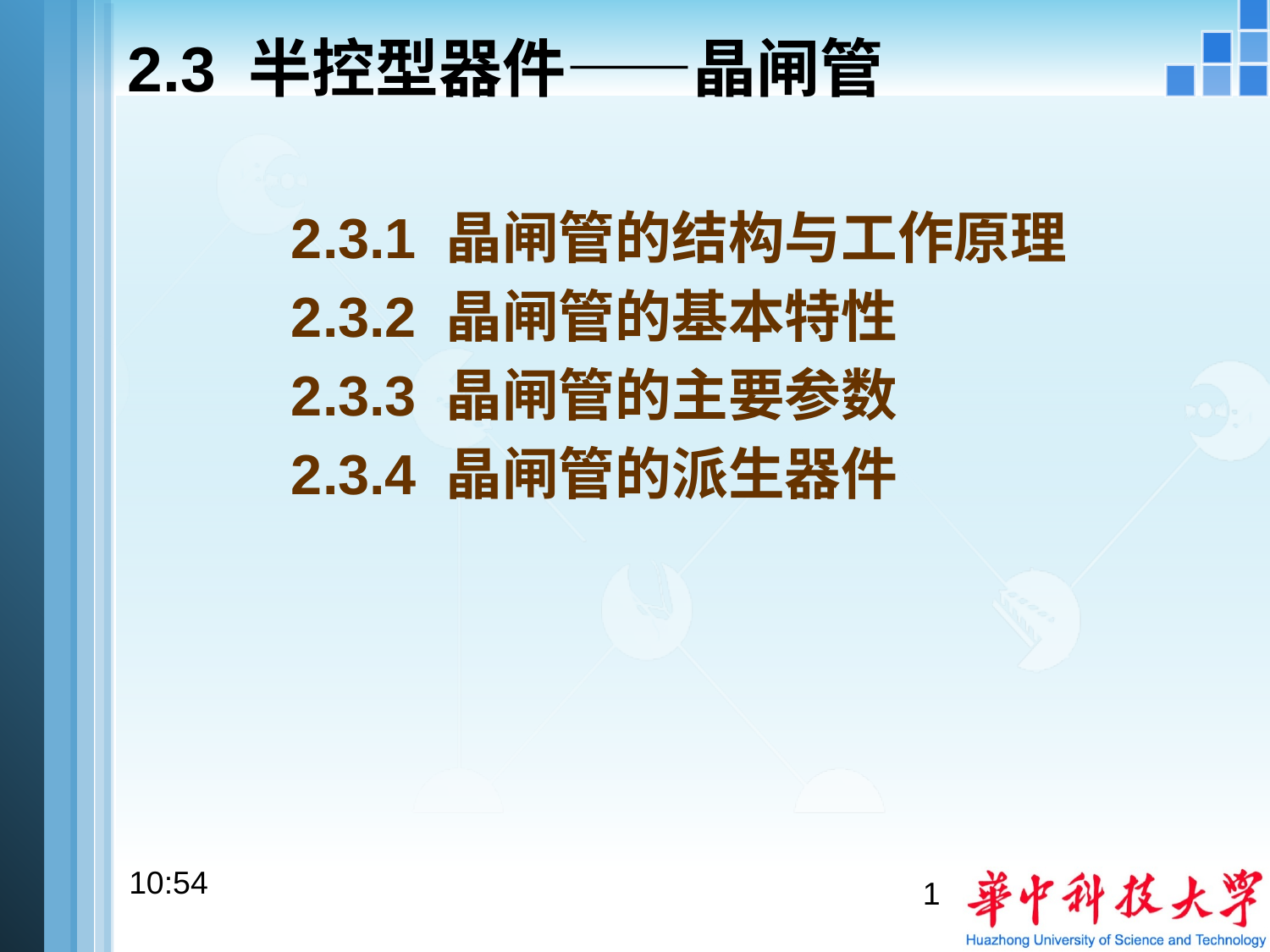

# 2.3 半控型器件——晶闸管

         2.3.1 晶闸管的结构与工作原理
         2.3.2 晶闸管的基本特性
         2.3.3 晶闸管的主要参数
         2.3.4 晶闸管的派生器件

10:54

1